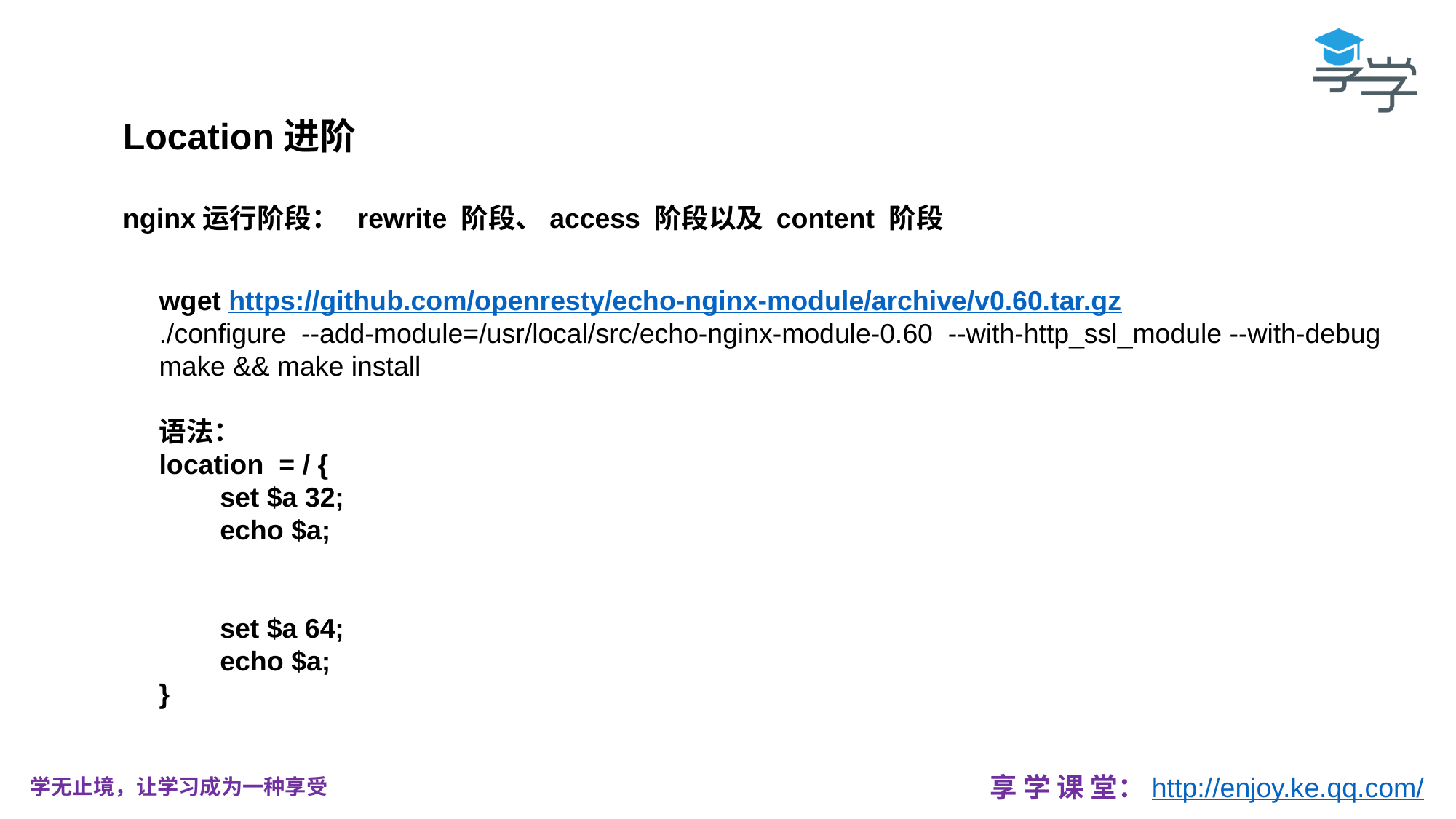

Location进阶

nginx运行阶段：  rewrite 阶段、access 阶段以及 content 阶段

wget https://github.com/openresty/echo-nginx-module/archive/v0.60.tar.gz
./configure  --add-module=/usr/local/src/echo-nginx-module-0.60  --with-http_ssl_module --with-debug
make && make install

语法：
location  = / {
        set $a 32;
        echo $a;

        set $a 64;
        echo $a;
}